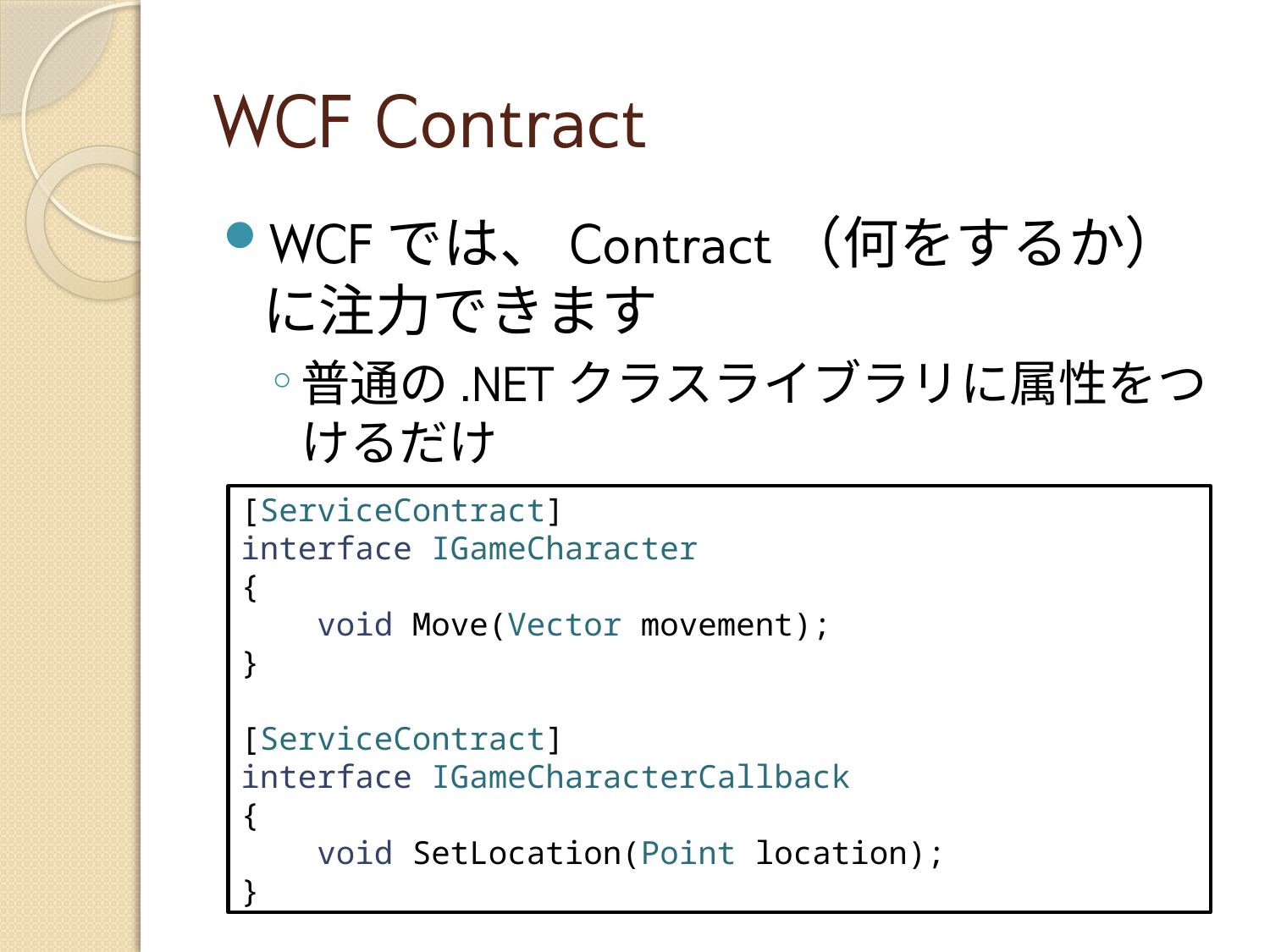

# WCF Contract
WCFでは、Contract（何をするか）に注力できます
普通の.NETクラスライブラリに属性をつけるだけ
[ServiceContract]
interface IGameCharacter
{
    void Move(Vector movement);
}

[ServiceContract]
interface IGameCharacterCallback
{
    void SetLocation(Point location);
}